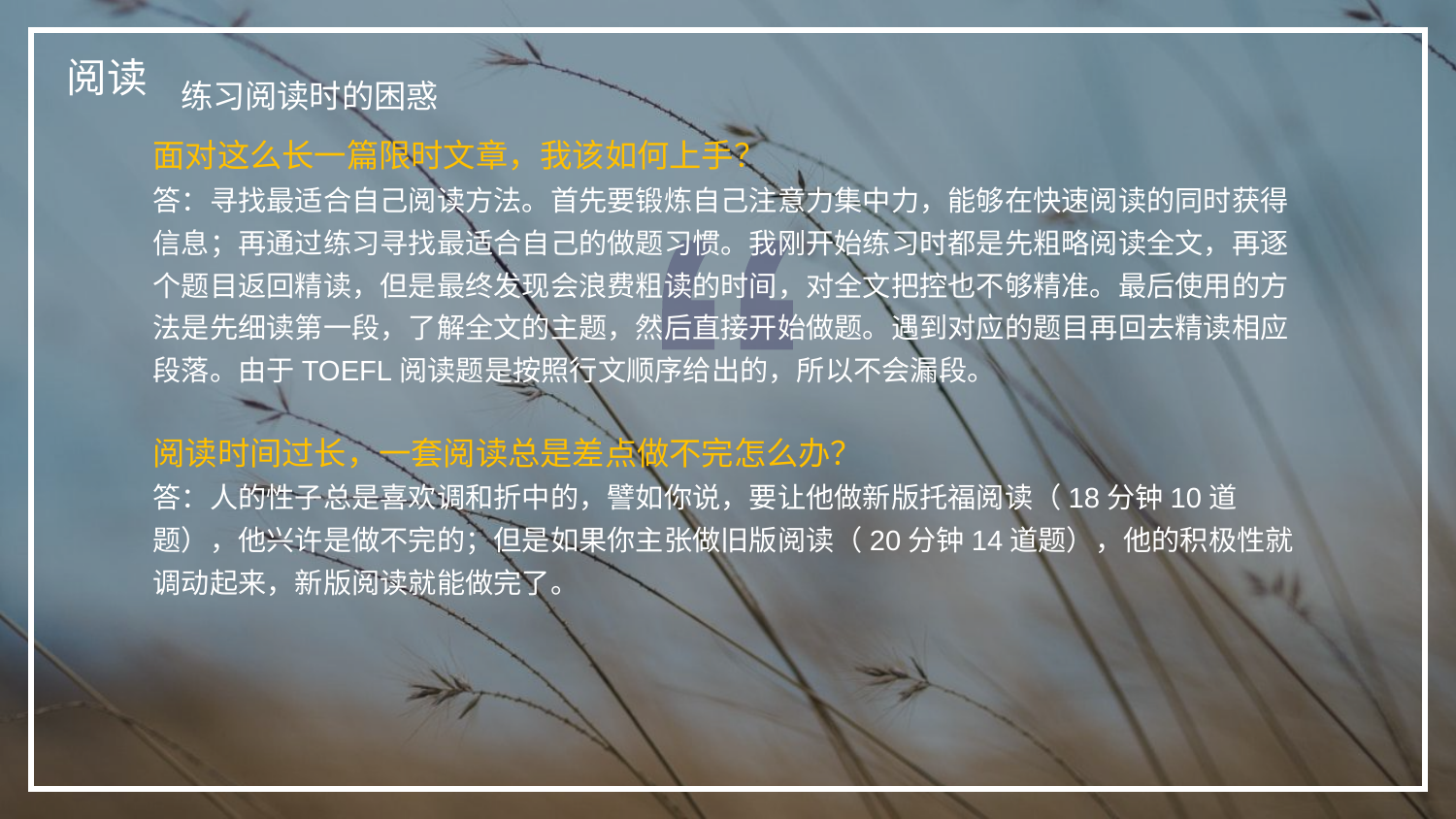

阅读
练习阅读时的困惑
面对这么长一篇限时文章，我该如何上手？
答：寻找最适合自己阅读方法。首先要锻炼自己注意力集中力，能够在快速阅读的同时获得信息；再通过练习寻找最适合自己的做题习惯。我刚开始练习时都是先粗略阅读全文，再逐个题目返回精读，但是最终发现会浪费粗读的时间，对全文把控也不够精准。最后使用的方法是先细读第一段，了解全文的主题，然后直接开始做题。遇到对应的题目再回去精读相应段落。由于TOEFL阅读题是按照行文顺序给出的，所以不会漏段。

阅读时间过长，一套阅读总是差点做不完怎么办？
答：人的性子总是喜欢调和折中的，譬如你说，要让他做新版托福阅读（18分钟10道题），他兴许是做不完的；但是如果你主张做旧版阅读（20分钟14道题），他的积极性就调动起来，新版阅读就能做完了。